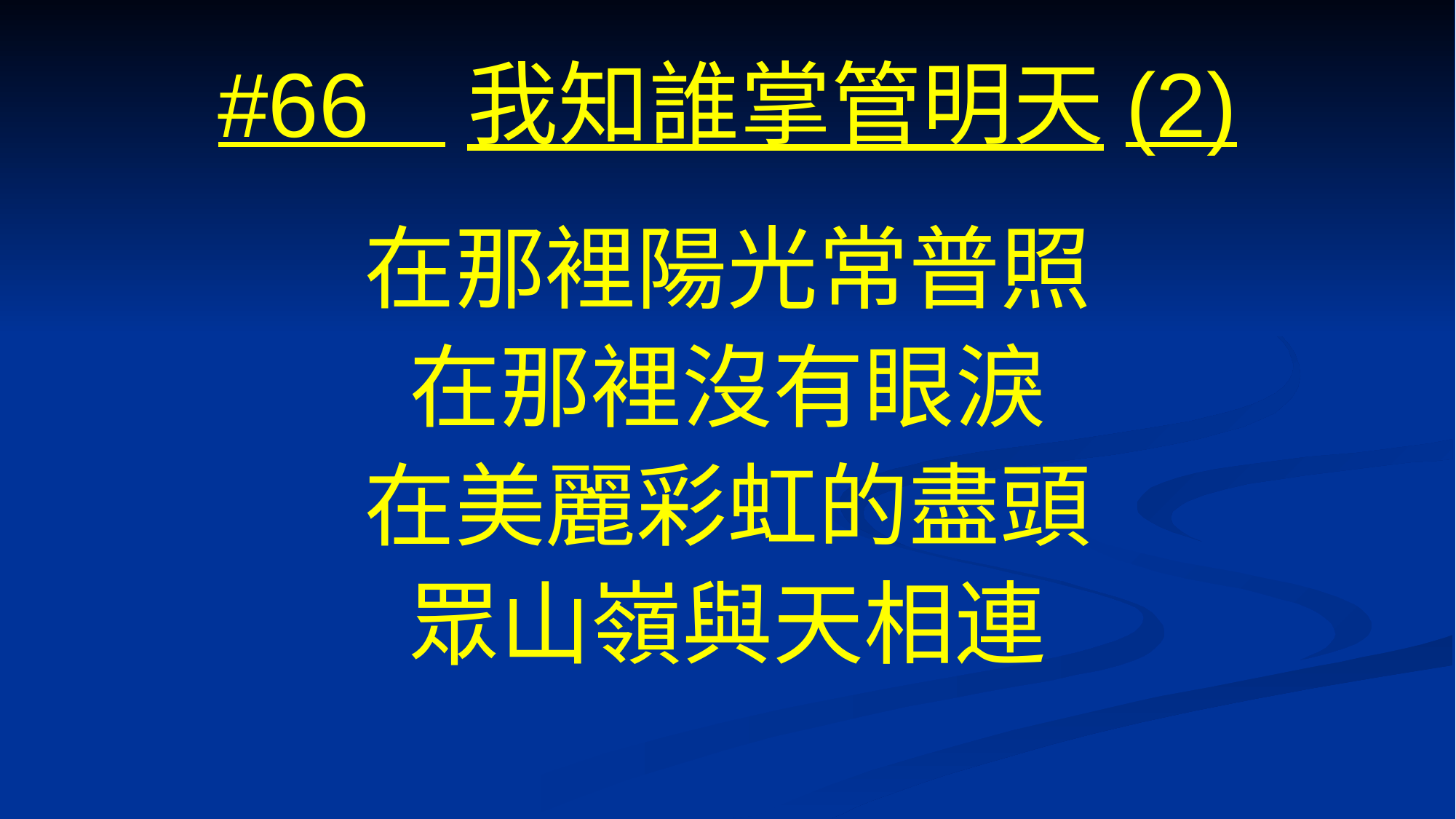

# #66   我知誰掌管明天(2)
在那裡陽光常普照
在那裡沒有眼淚
在美麗彩虹的盡頭
眾山嶺與天相連